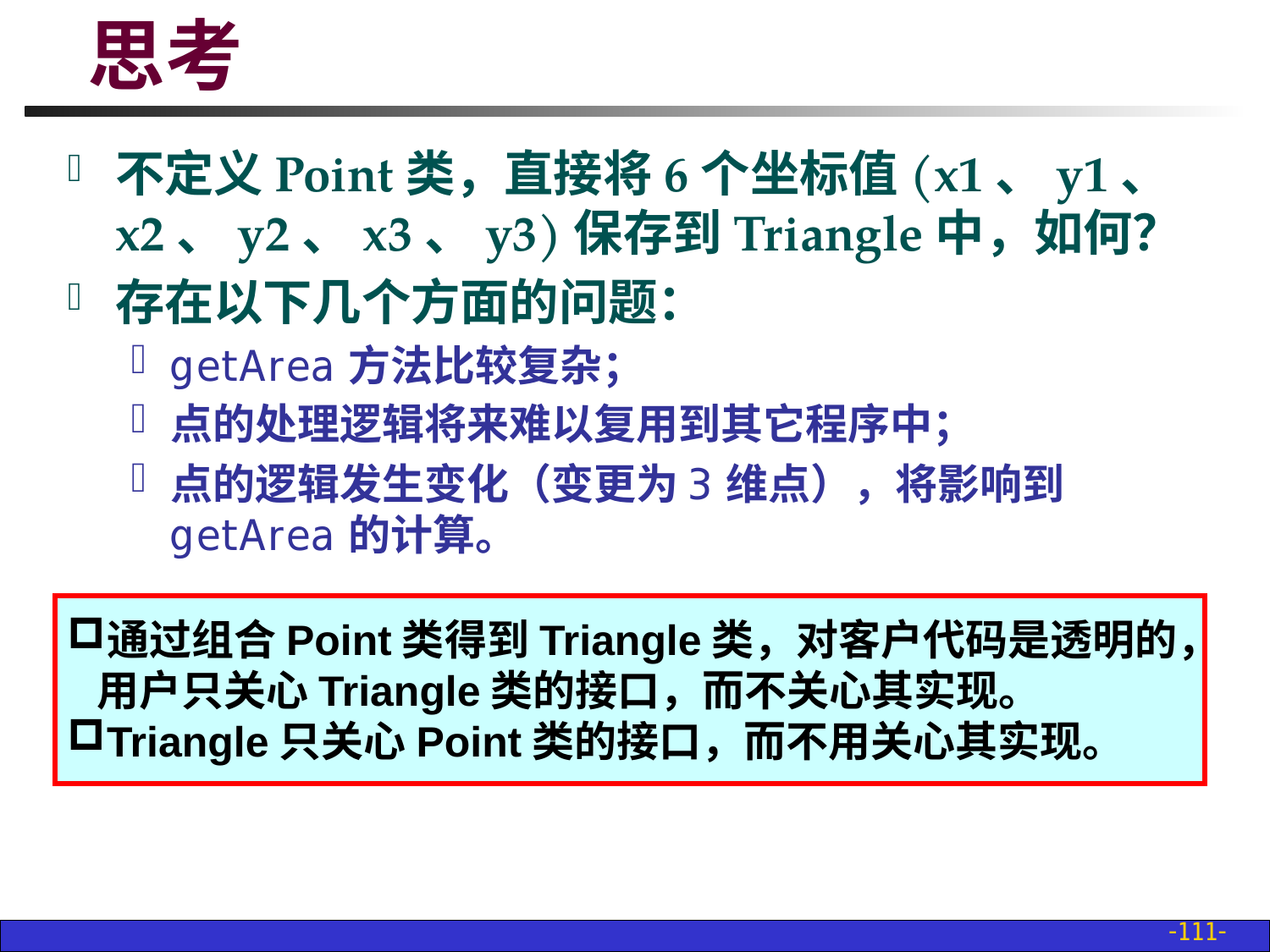

# 思考
不定义Point类，直接将6个坐标值(x1、y1、x2、y2、x3、y3)保存到Triangle中，如何？
存在以下几个方面的问题：
getArea方法比较复杂；
点的处理逻辑将来难以复用到其它程序中；
点的逻辑发生变化（变更为3维点），将影响到getArea的计算。
通过组合Point类得到Triangle类，对客户代码是透明的，
  用户只关心Triangle类的接口，而不关心其实现。
Triangle只关心Point类的接口，而不用关心其实现。
-111-